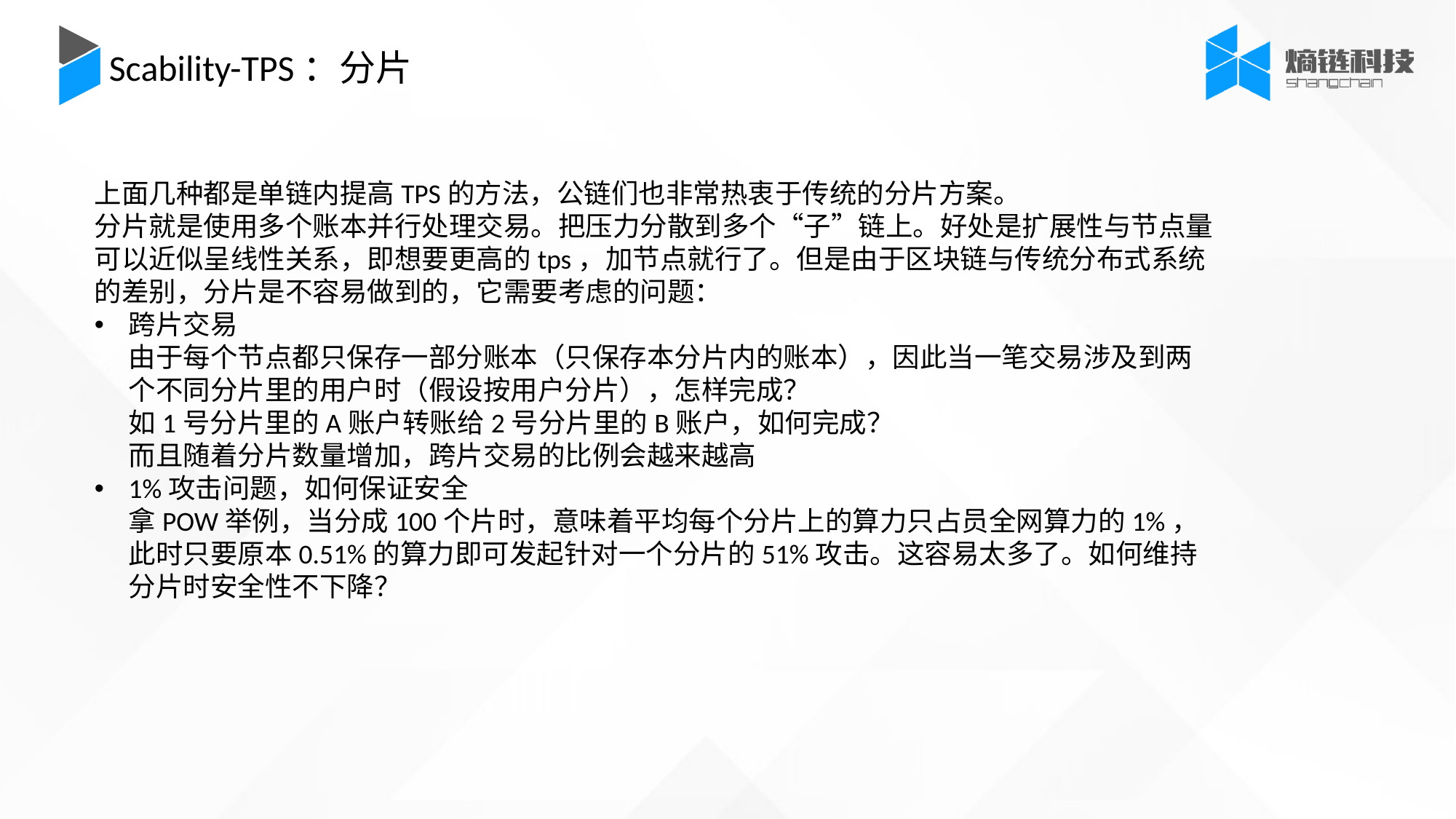

Scability-TPS：分片
上面几种都是单链内提高TPS的方法，公链们也非常热衷于传统的分片方案。
分片就是使用多个账本并行处理交易。把压力分散到多个“子”链上。好处是扩展性与节点量可以近似呈线性关系，即想要更高的tps，加节点就行了。但是由于区块链与传统分布式系统的差别，分片是不容易做到的，它需要考虑的问题：
跨片交易
由于每个节点都只保存一部分账本（只保存本分片内的账本），因此当一笔交易涉及到两个不同分片里的用户时（假设按用户分片），怎样完成？
如1号分片里的A账户转账给2号分片里的B账户，如何完成？
而且随着分片数量增加，跨片交易的比例会越来越高
1%攻击问题，如何保证安全
拿POW举例，当分成100个片时，意味着平均每个分片上的算力只占员全网算力的1%，此时只要原本0.51%的算力即可发起针对一个分片的51%攻击。这容易太多了。如何维持分片时安全性不下降？